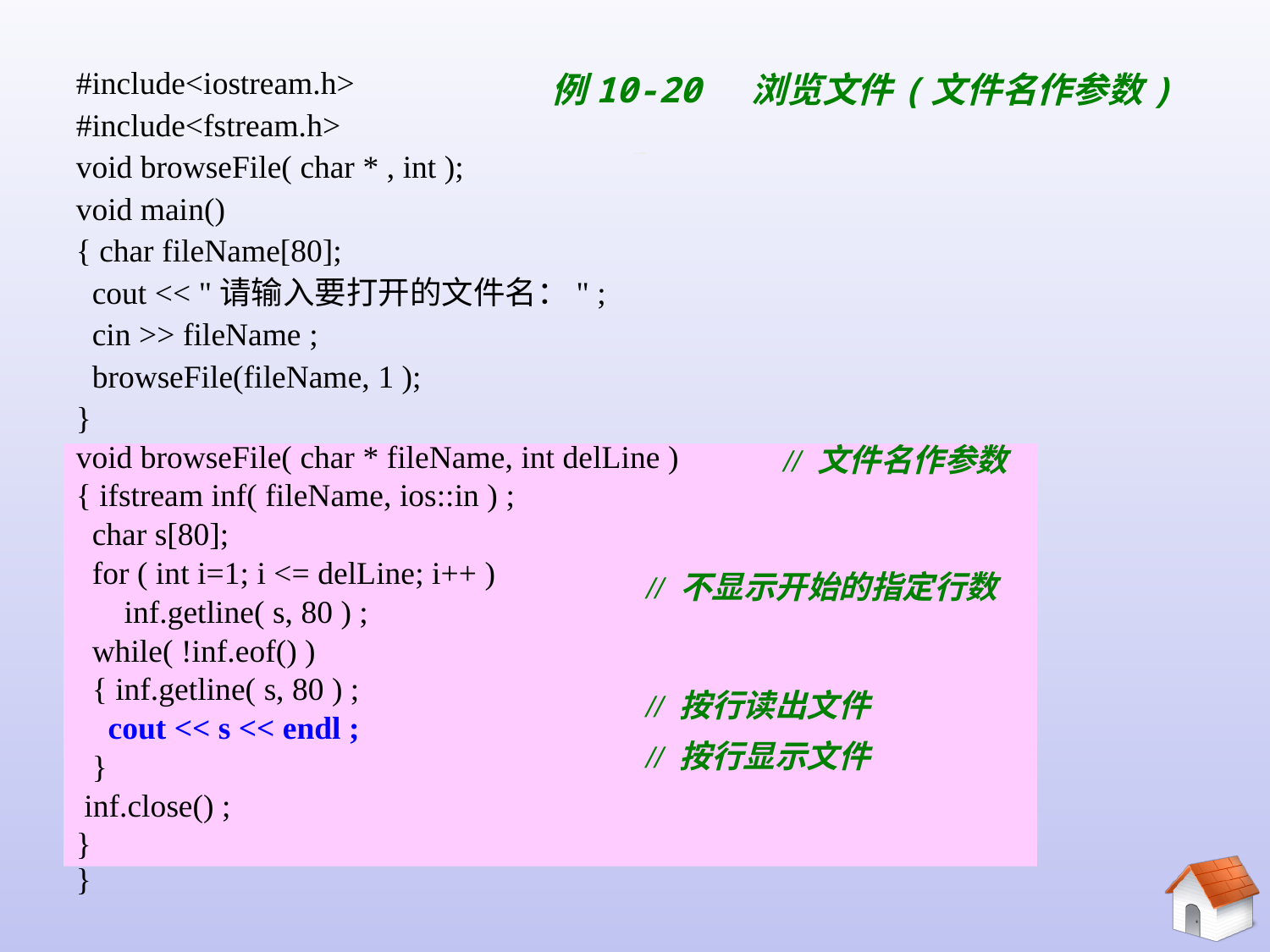

例10-20  浏览文件(文件名作参数)
#include<iostream.h>
#include<fstream.h>
void browseFile( char * , int );
void main()
{ char fileName[80];
  cout << "请输入要打开的文件名：" ;
  cin >> fileName ;
  browseFile(fileName, 1 );
}
void browseFile( char * fileName, int delLine )
{ ifstream inf( fileName, ios::in ) ;
  char s[80];
  for ( int i=1; i <= delLine; i++ )
      inf.getline( s, 80 ) ;
  while( !inf.eof() )
  { inf.getline( s, 80 ) ;
    cout << s << endl ;
  }
 inf.close() ;
}
# 10.5.3  文本文件
// 文件名作参数
void browseFile( char * fileName, int delLine )
{ ifstream inf( fileName, ios::in ) ;
  char s[80];
  for ( int i=1; i <= delLine; i++ )
      inf.getline( s, 80 ) ;
  while( !inf.eof() )
  { inf.getline( s, 80 ) ;
    cout << s << endl ;
  }
 inf.close() ;
}
// 不显示开始的指定行数
// 按行读出文件
// 按行显示文件